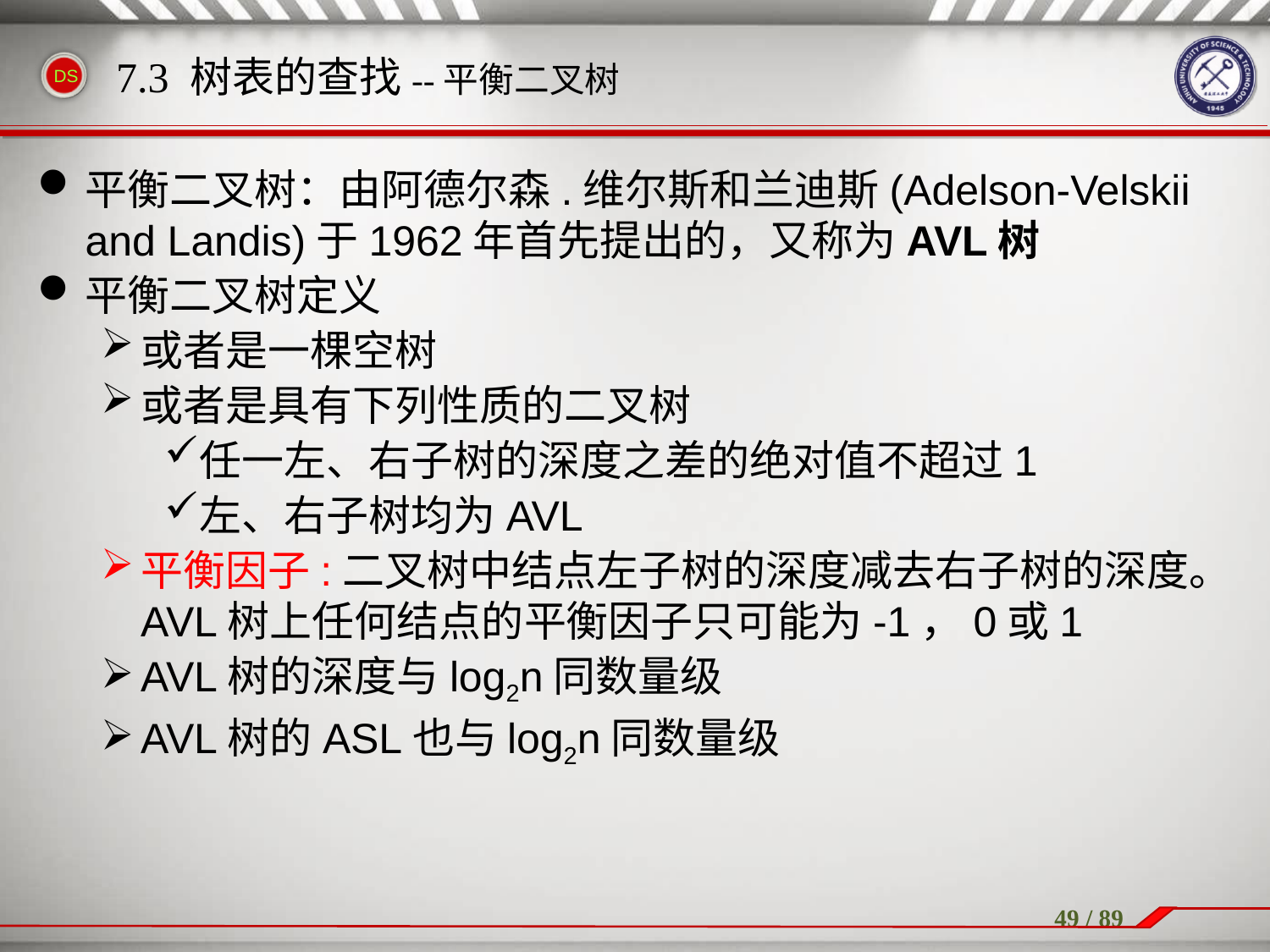

平衡二叉树：由阿德尔森.维尔斯和兰迪斯(Adelson-Velskii and Landis)于1962年首先提出的，又称为AVL树
平衡二叉树定义
或者是一棵空树
或者是具有下列性质的二叉树
任一左、右子树的深度之差的绝对值不超过1
左、右子树均为AVL
平衡因子:二叉树中结点左子树的深度减去右子树的深度。AVL树上任何结点的平衡因子只可能为-1，0或1
AVL树的深度与log2n同数量级
AVL树的ASL也与log2n同数量级
7.3 树表的查找--平衡二叉树